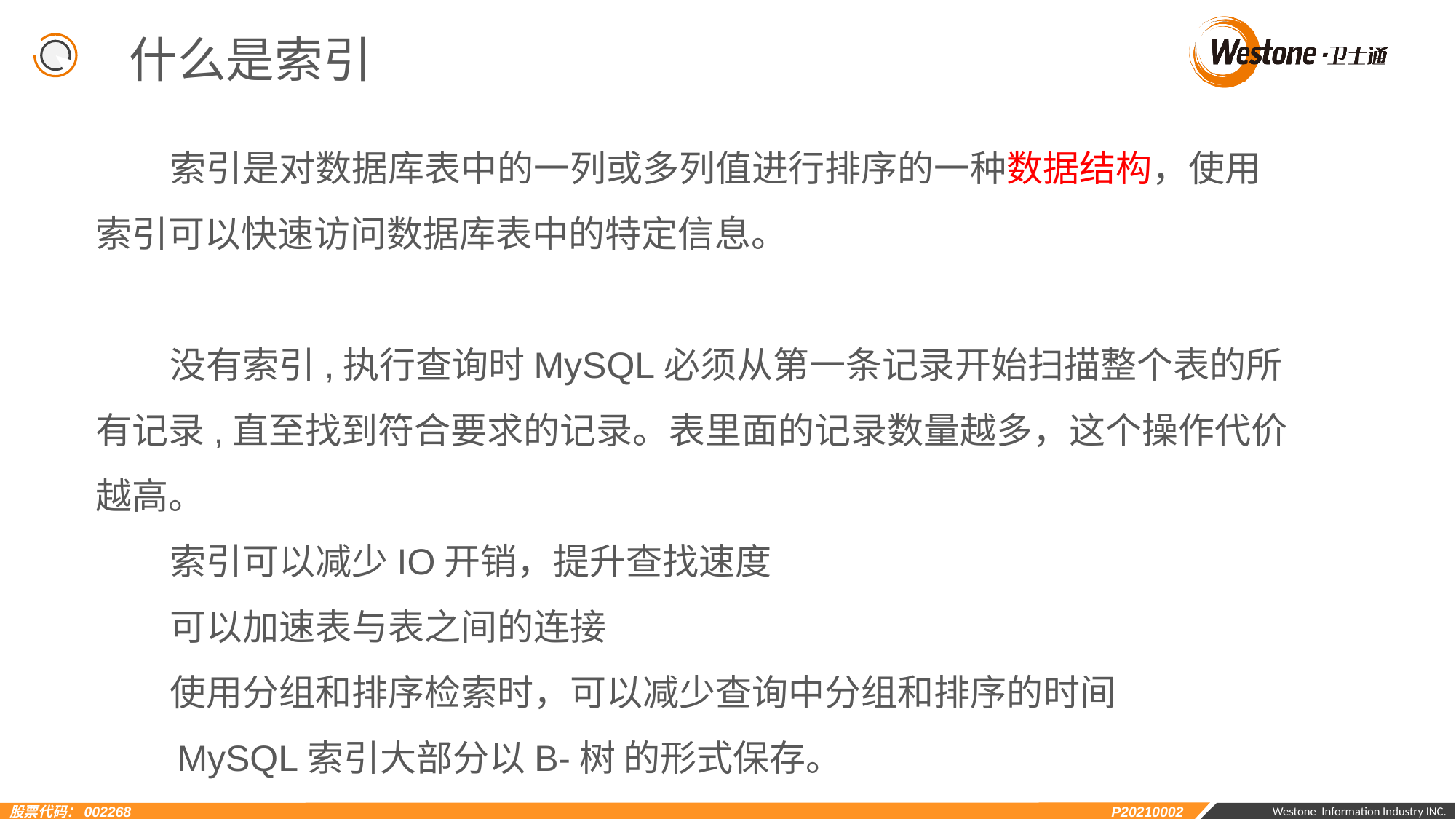

什么是索引
        索引是对数据库表中的一列或多列值进行排序的一种数据结构，使用索引可以快速访问数据库表中的特定信息。

        没有索引,执行查询时MySQL必须从第一条记录开始扫描整个表的所有记录,直至找到符合要求的记录。表里面的记录数量越多，这个操作代价越高。
        索引可以减少IO开销，提升查找速度
        可以加速表与表之间的连接
        使用分组和排序检索时，可以减少查询中分组和排序的时间
        MySQL索引大部分以B-树 的形式保存。